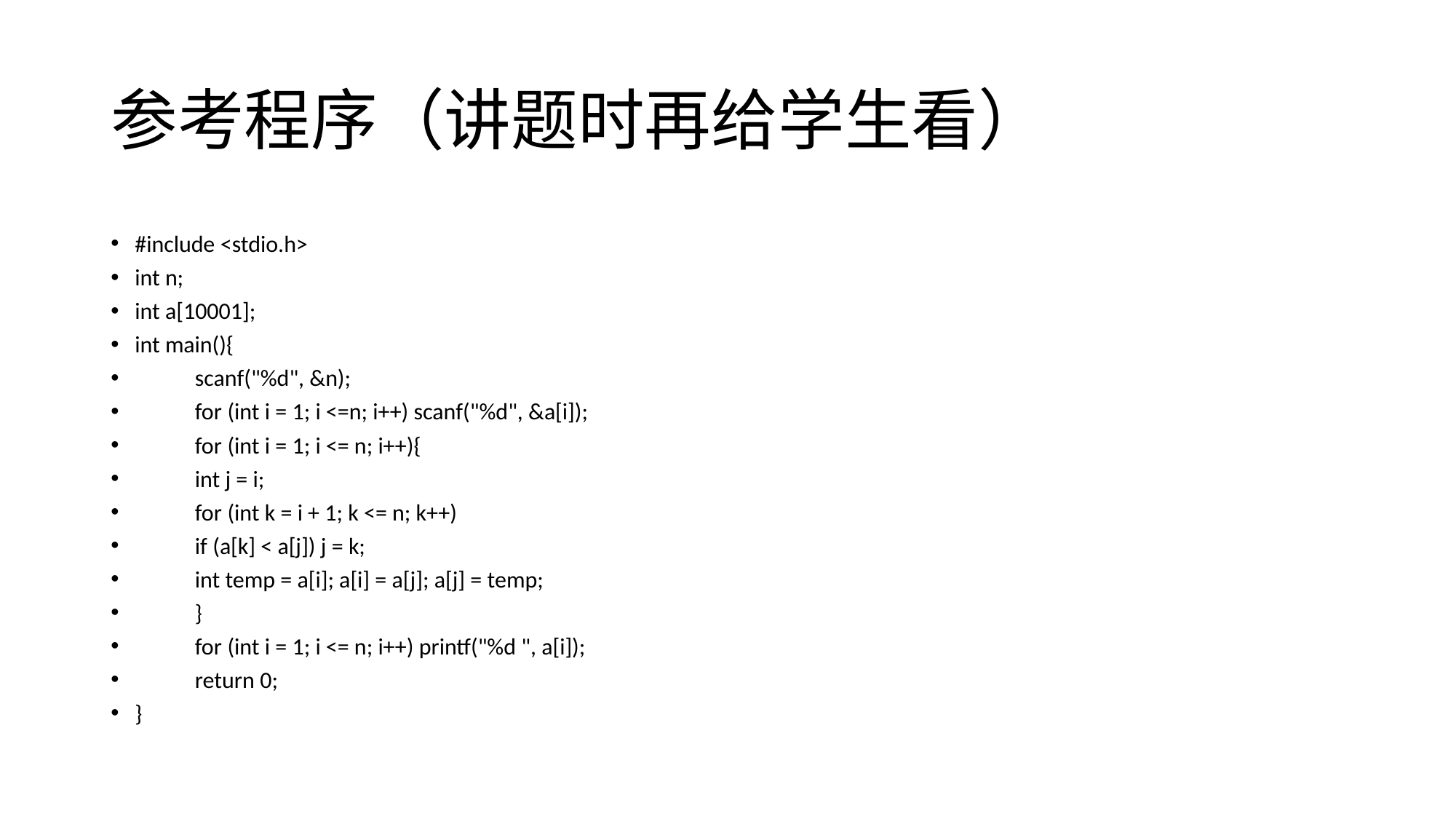

# 参考程序（讲题时再给学生看）
#include <stdio.h>
int n;
int a[10001];
int main(){
	scanf("%d", &n);
	for (int i = 1; i <=n; i++) scanf("%d", &a[i]);
	for (int i = 1; i <= n; i++){
		int j = i;
		for (int k = i + 1; k <= n; k++)
			if (a[k] < a[j]) j = k;
		int temp = a[i]; a[i] = a[j]; a[j] = temp;
	}
	for (int i = 1; i <= n; i++) printf("%d ", a[i]);
	return 0;
}